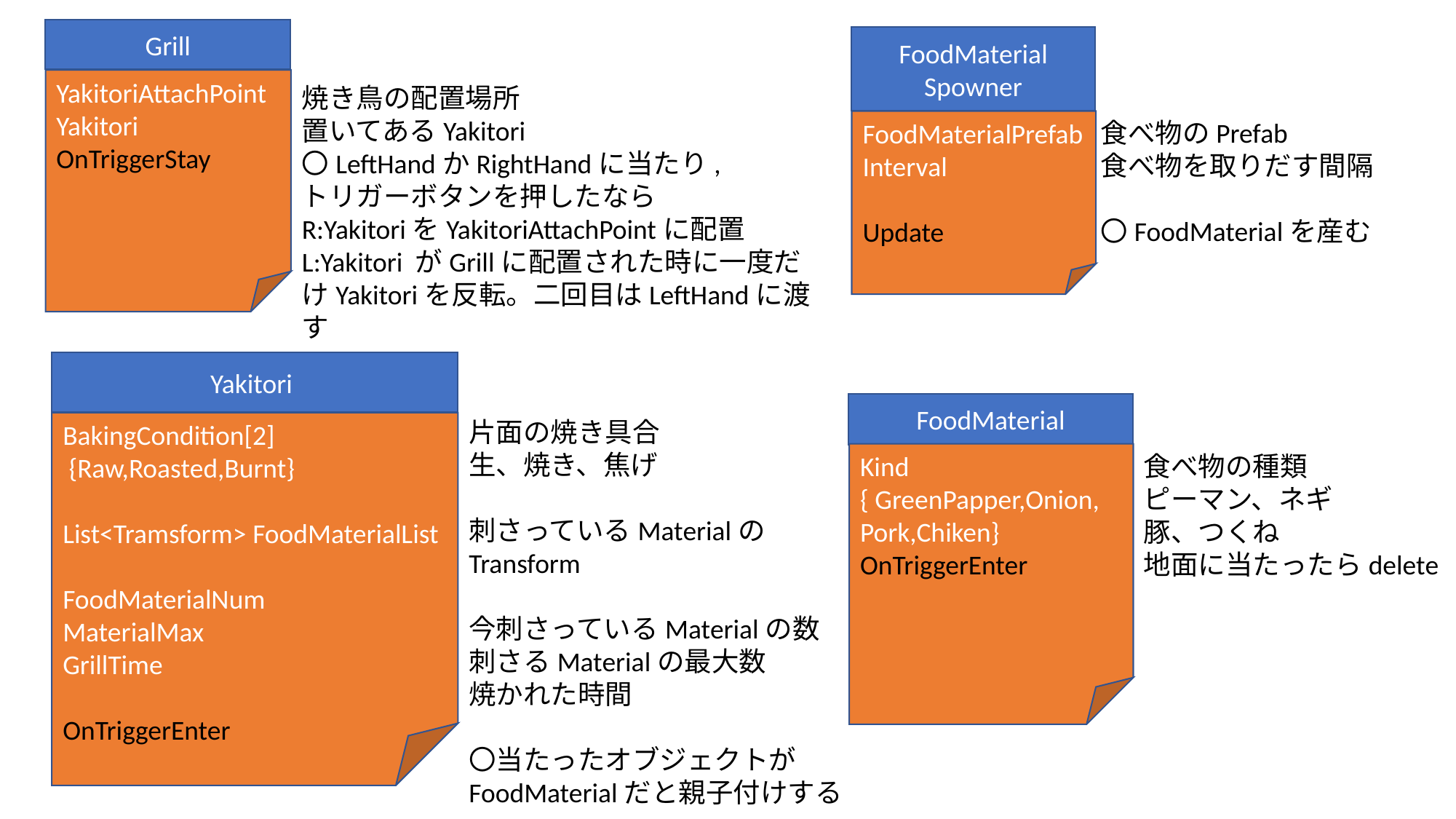

Grill
FoodMaterial
Spowner
YakitoriAttachPoint
Yakitori
OnTriggerStay
焼き鳥の配置場所
置いてあるYakitori
〇LeftHandかRightHandに当たり,
トリガーボタンを押したなら
R:YakitoriをYakitoriAttachPointに配置
L:Yakitori がGrillに配置された時に一度だけYakitoriを反転。二回目はLeftHandに渡す
食べ物のPrefab
食べ物を取りだす間隔

〇FoodMaterialを産む
FoodMaterialPrefab
Interval

Update
Yakitori
FoodMaterial
片面の焼き具合
生、焼き、焦げ

刺さっているMaterialのTransform

今刺さっているMaterialの数
刺さるMaterialの最大数
焼かれた時間

〇当たったオブジェクトがFoodMaterialだと親子付けする
BakingCondition[2]
 {Raw,Roasted,Burnt}

List<Tramsform> FoodMaterialList

FoodMaterialNum
MaterialMax
GrillTime

OnTriggerEnter
Kind
{ GreenPapper,Onion,
Pork,Chiken}
OnTriggerEnter
食べ物の種類
ピーマン、ネギ
豚、つくね
地面に当たったらdelete